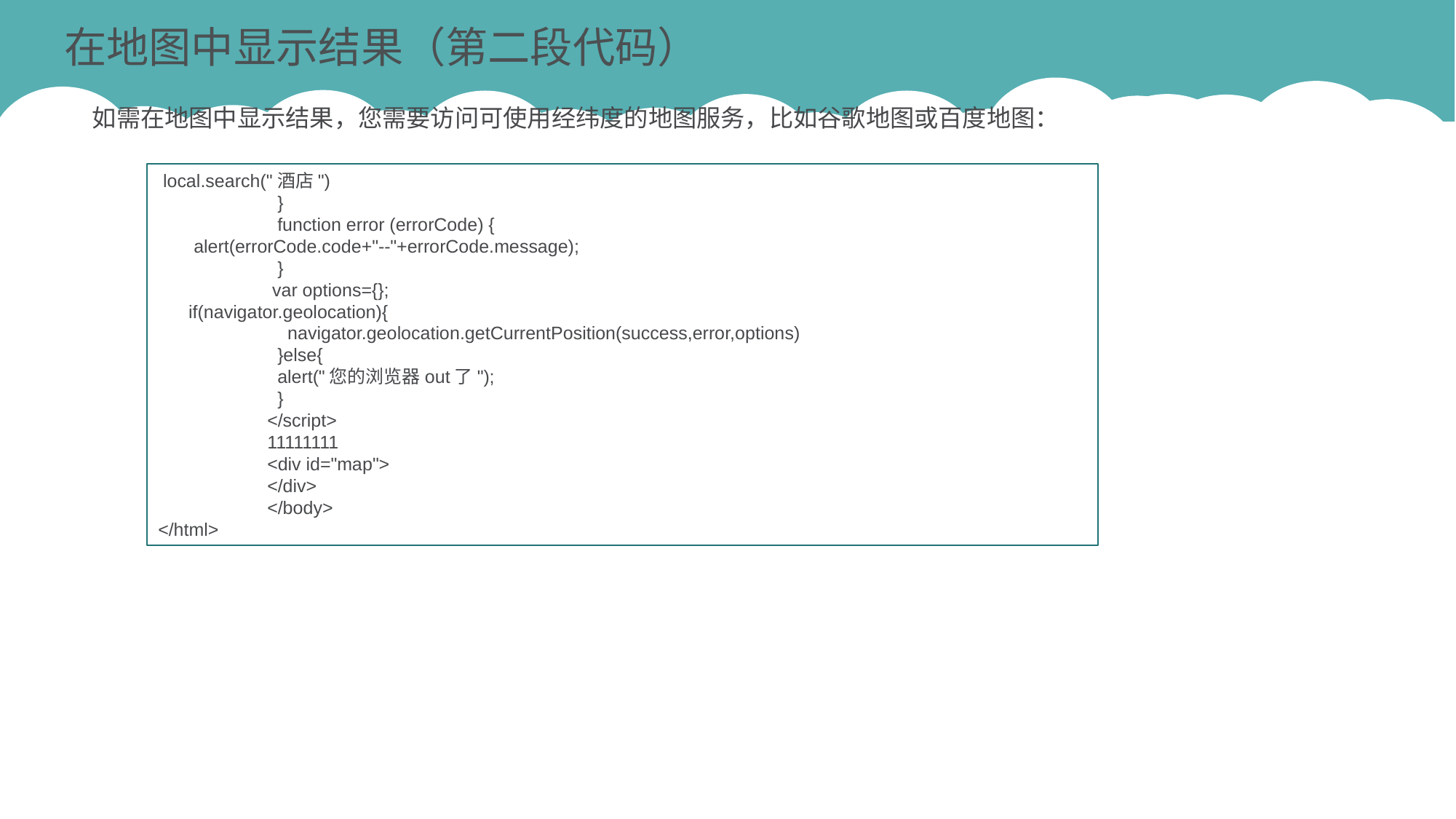

在地图中显示结果（第二段代码）
如需在地图中显示结果，您需要访问可使用经纬度的地图服务，比如谷歌地图或百度地图：
 local.search("酒店")
	  }
	  function error (errorCode) {
       alert(errorCode.code+"--"+errorCode.message);
	  }
	 var options={};
      if(navigator.geolocation){
	    navigator.geolocation.getCurrentPosition(success,error,options)
	  }else{
	  alert("您的浏览器out了");
	  }
	</script>
	11111111
	<div id="map">
	</div>
	</body>
</html>